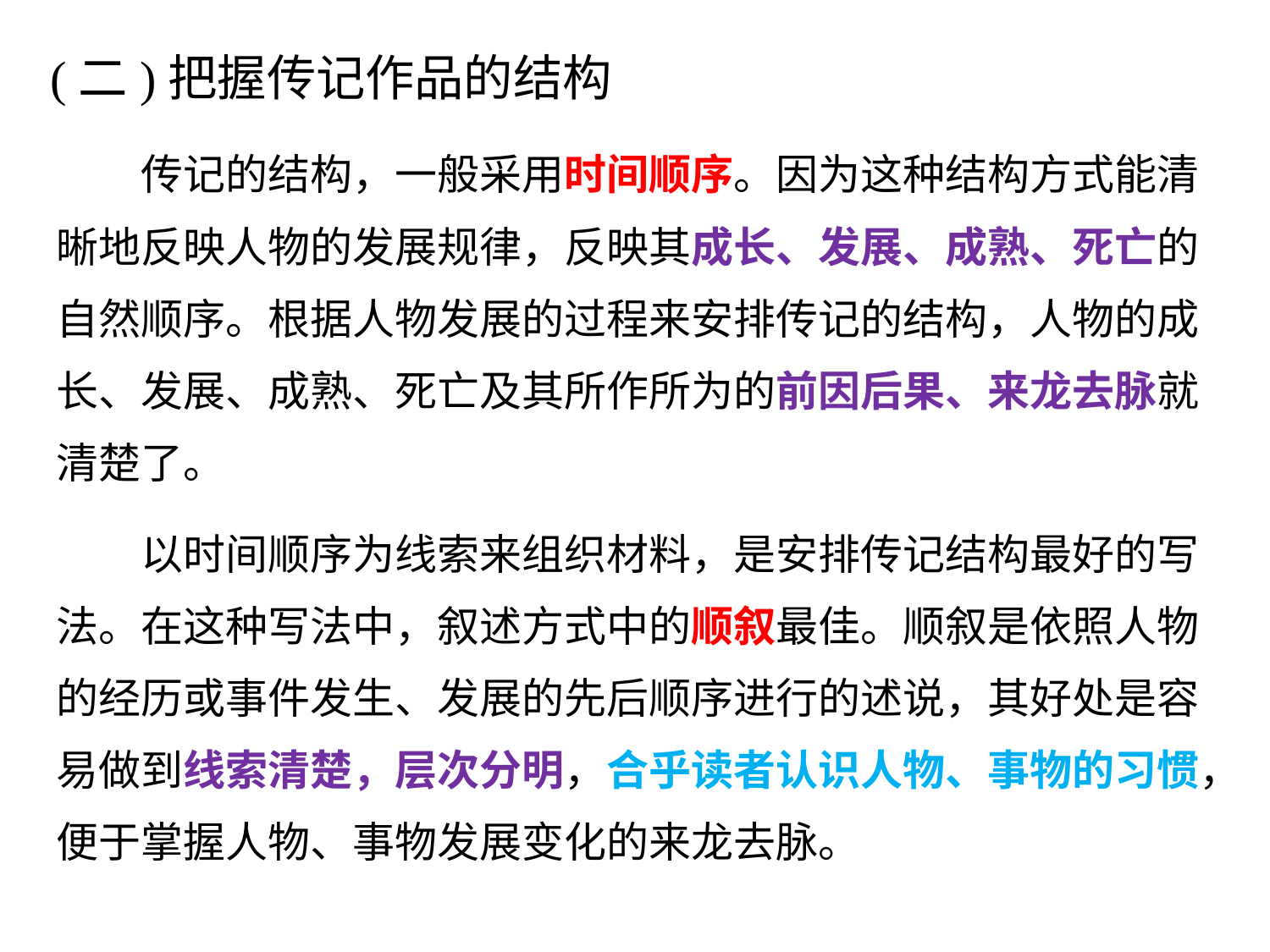

(二)把握传记作品的结构
	传记的结构，一般采用时间顺序。因为这种结构方式能清

晰地反映人物的发展规律，反映其成长、发展、成熟、死亡的

自然顺序。根据人物发展的过程来安排传记的结构，人物的成

长、发展、成熟、死亡及其所作所为的前因后果、来龙去脉就

清楚了。
	以时间顺序为线索来组织材料，是安排传记结构最好的写

法。在这种写法中，叙述方式中的顺叙最佳。顺叙是依照人物

的经历或事件发生、发展的先后顺序进行的述说，其好处是容

易做到线索清楚，层次分明，合乎读者认识人物、事物的习惯，

便于掌握人物、事物发展变化的来龙去脉。